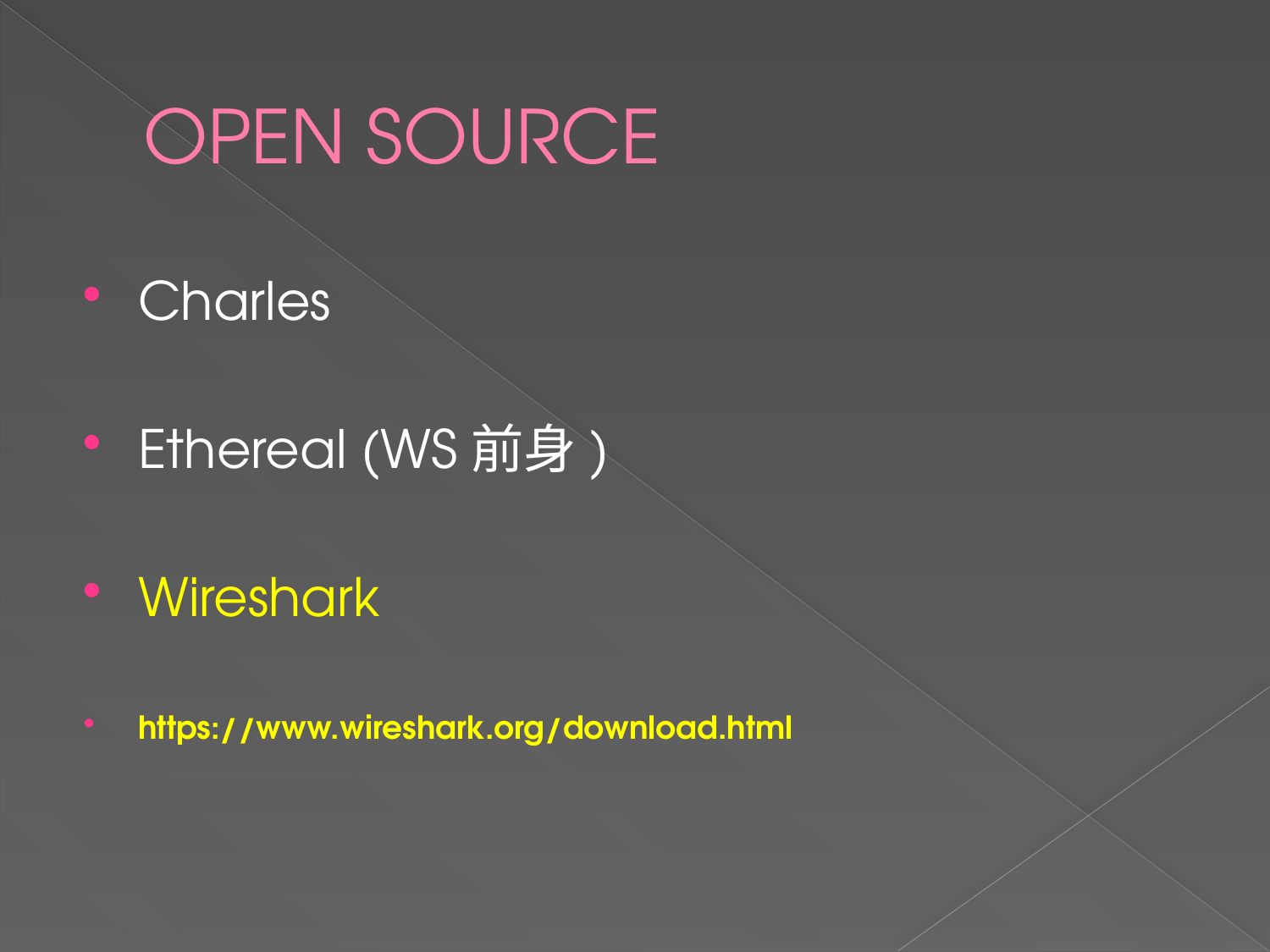

# OPEN SOURCE
Charles

Ethereal (WS前身)

Wireshark

https://www.wireshark.org/download.html